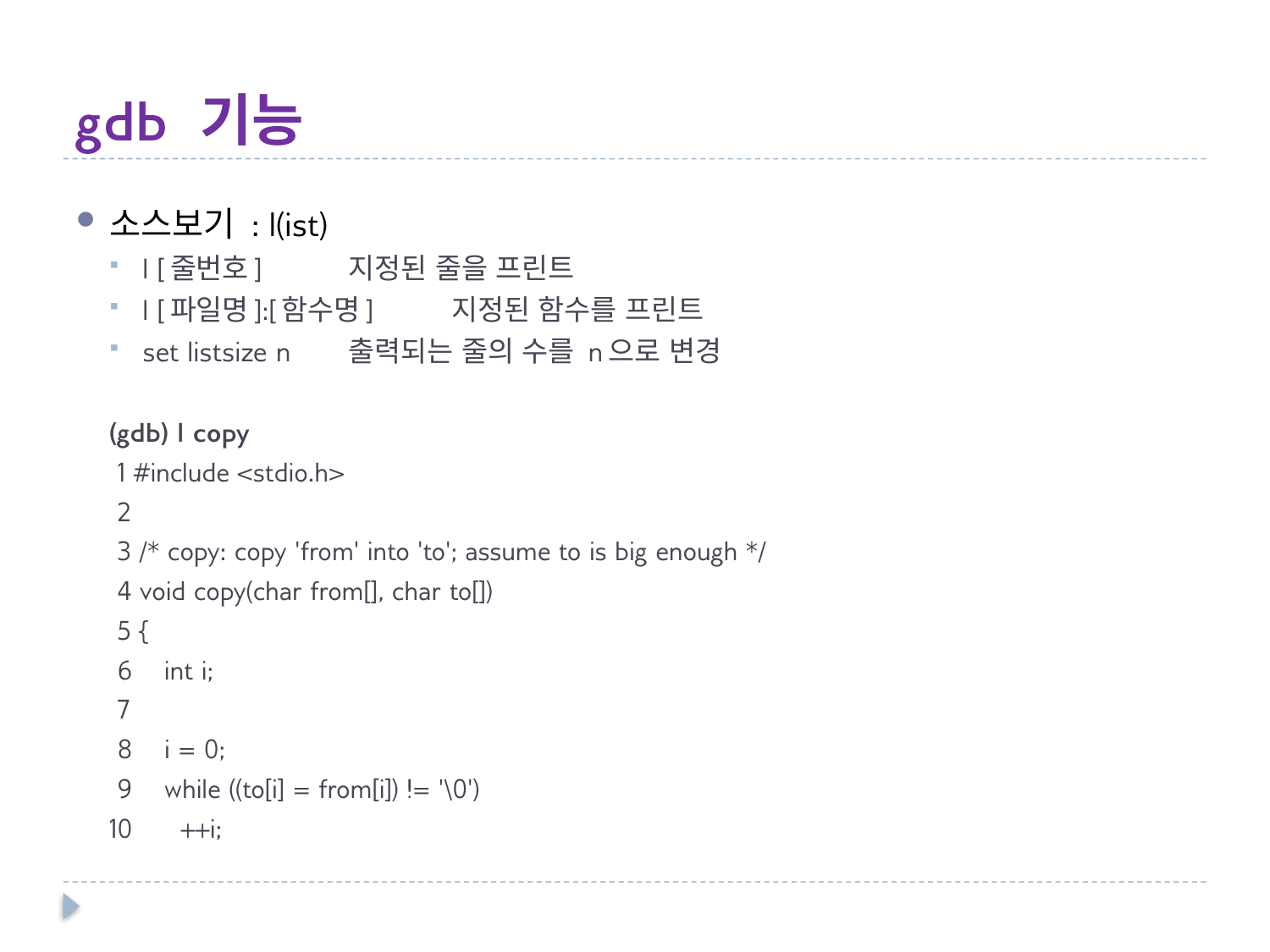

# gdb 기능
소스보기 : l(ist)
l [줄번호]			지정된 줄을 프린트
l [파일명]:[함수명]		지정된 함수를 프린트
set listsize n 		출력되는 줄의 수를 n으로 변경

(gdb) l copy
 1 #include <stdio.h>
 2
 3 /* copy: copy 'from' into 'to'; assume to is big enough */
 4 void copy(char from[], char to[])
 5 {
 6    int i;
 7
 8    i = 0;
 9    while ((to[i] = from[i]) != '\0')
10      ++i;